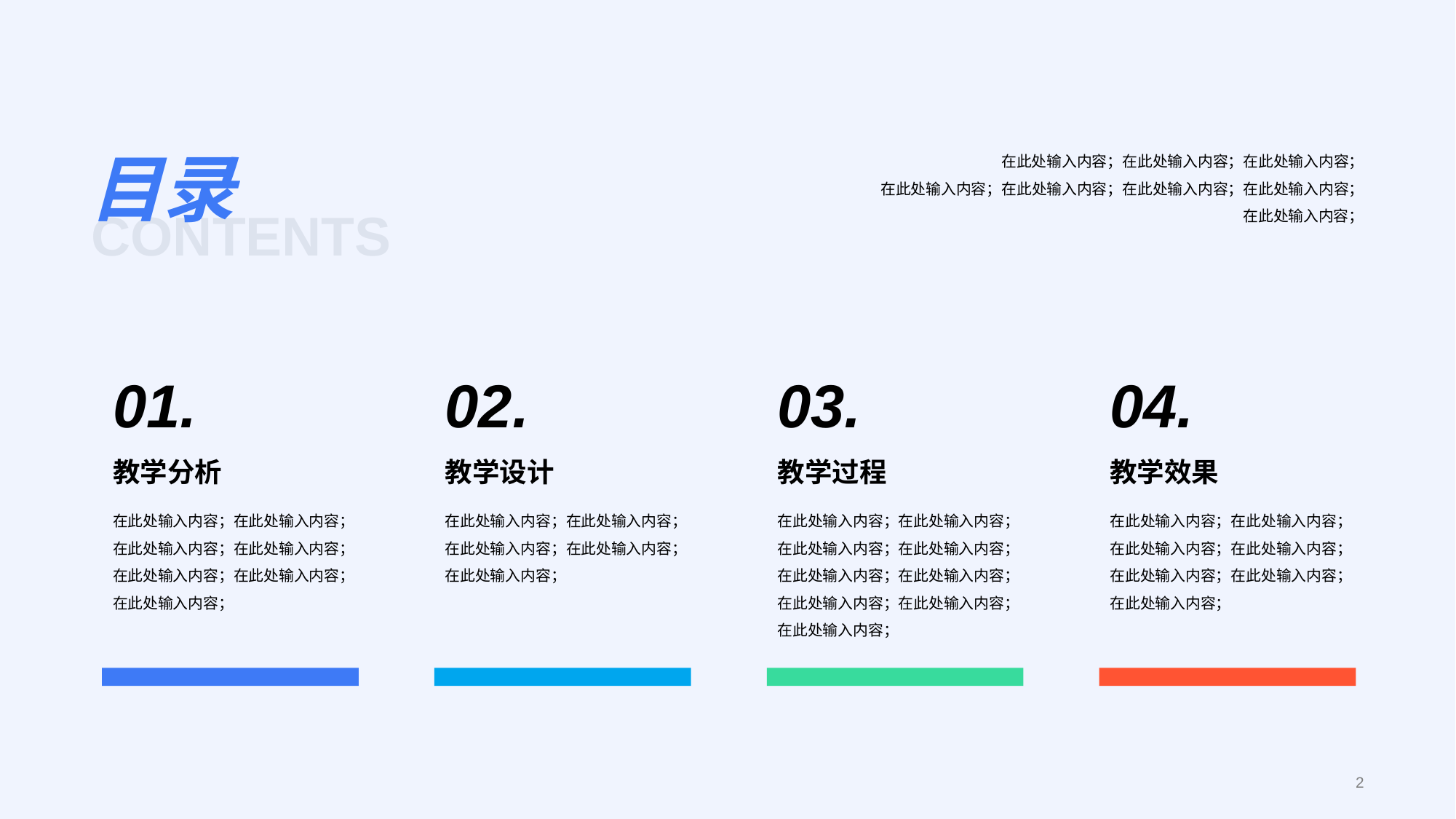

目录
在此处输入内容；在此处输入内容；在此处输入内容；
在此处输入内容；在此处输入内容；在此处输入内容；在此处输入内容；
在此处输入内容；
CONTENTS
01.
02.
03.
04.
教学分析
教学设计
教学过程
教学效果
在此处输入内容；在此处输入内容；
在此处输入内容；在此处输入内容；在此处输入内容；在此处输入内容；
在此处输入内容；
在此处输入内容；在此处输入内容；
在此处输入内容；在此处输入内容；在此处输入内容；
在此处输入内容；在此处输入内容；
在此处输入内容；在此处输入内容；在此处输入内容；在此处输入内容；
在此处输入内容；在此处输入内容；
在此处输入内容；
在此处输入内容；在此处输入内容；
在此处输入内容；在此处输入内容；在此处输入内容；在此处输入内容；
在此处输入内容；

2